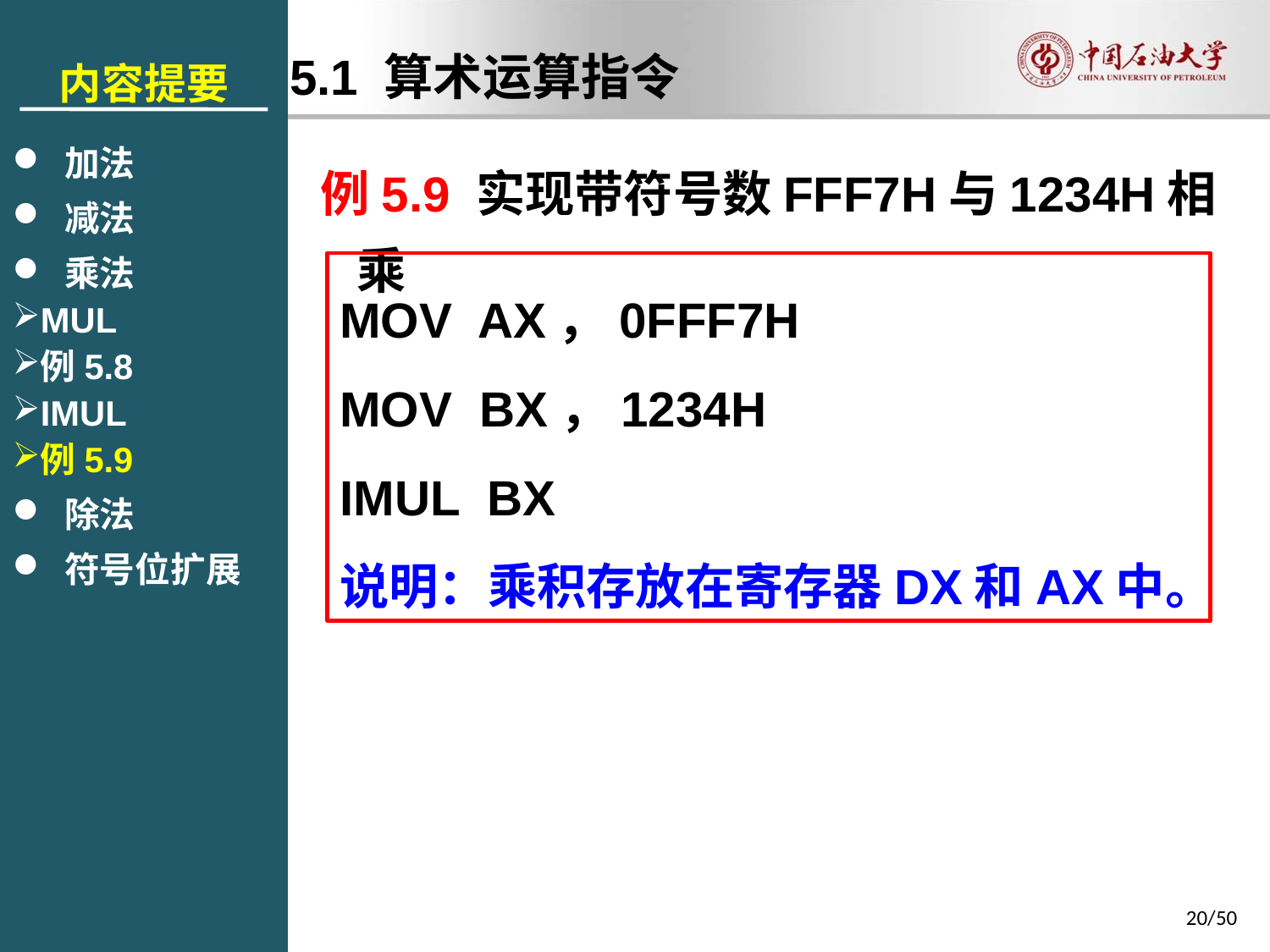

内容提要
 加法
 减法
 乘法
MUL
例5.8
IMUL
例5.9
 除法
 符号位扩展
5.1 算术运算指令
例5.9 实现带符号数FFF7H与1234H相乘
MOV  AX，0FFF7H
MOV  BX，1234H
IMUL  BX
说明：乘积存放在寄存器DX和AX中。
20/50